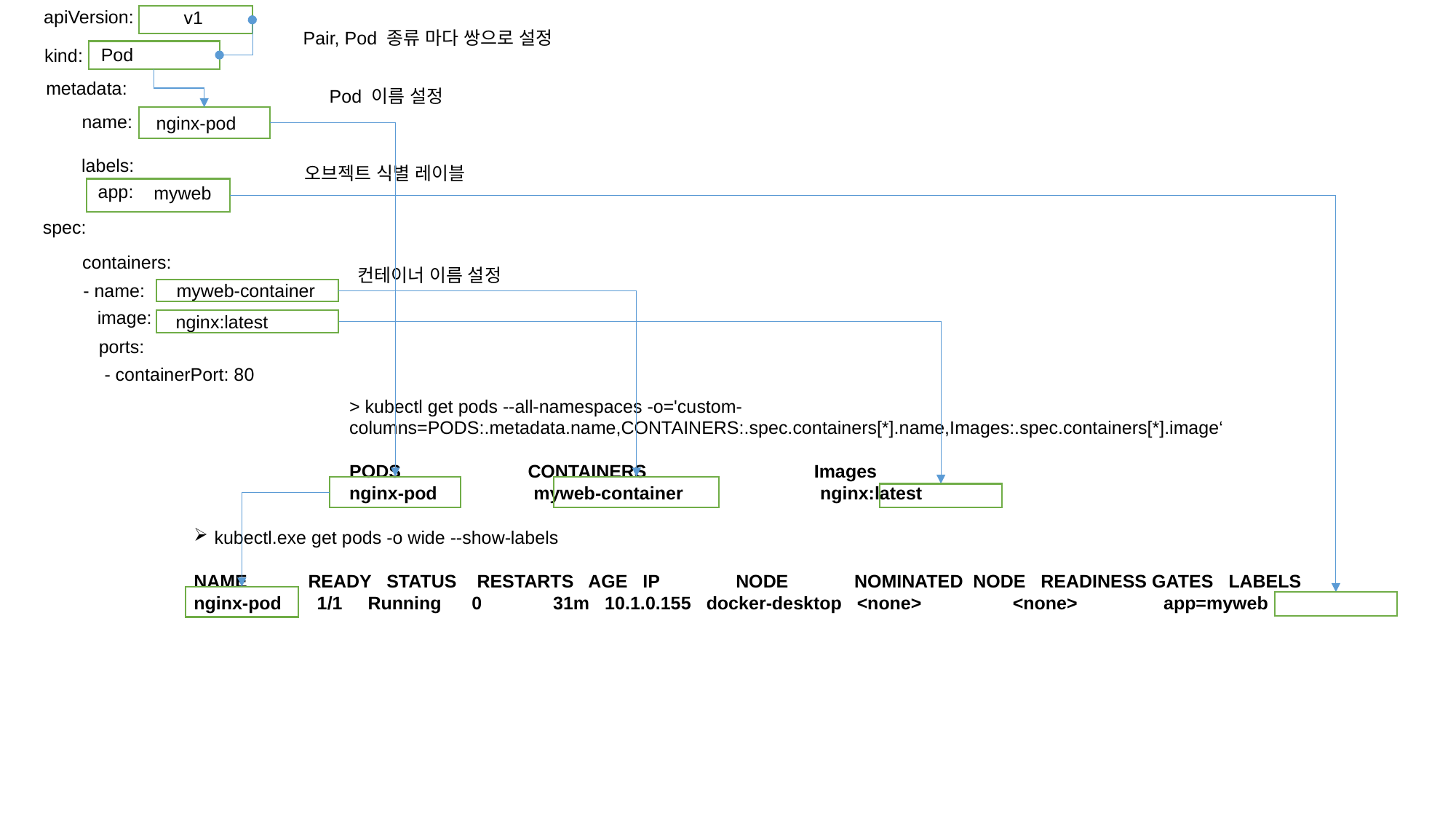

apiVersion:
v1

Pair, Pod 종류 마다 쌍으로 설정
kind:

Pod
metadata:
Pod 이름 설정
name:

nginx-pod
labels:
오브젝트 식별 레이블
app:

myweb
spec:
containers:
컨테이너 이름 설정
- name:
myweb-container

image:

nginx:latest
ports:
- containerPort: 80
> kubectl get pods --all-namespaces -o='custom-columns=PODS:.metadata.name,CONTAINERS:.spec.containers[*].name,Images:.spec.containers[*].image‘

PODS                         CONTAINERS                                 Images
nginx-pod                   myweb-container                           nginx:latest

kubectl.exe get pods -o wide --show-labels

NAME            READY   STATUS    RESTARTS   AGE   IP               NODE             NOMINATED  NODE   READINESS GATES   LABELS
nginx-pod       1/1     Running      0              31m   10.1.0.155   docker-desktop   <none>                  <none>                 app=myweb